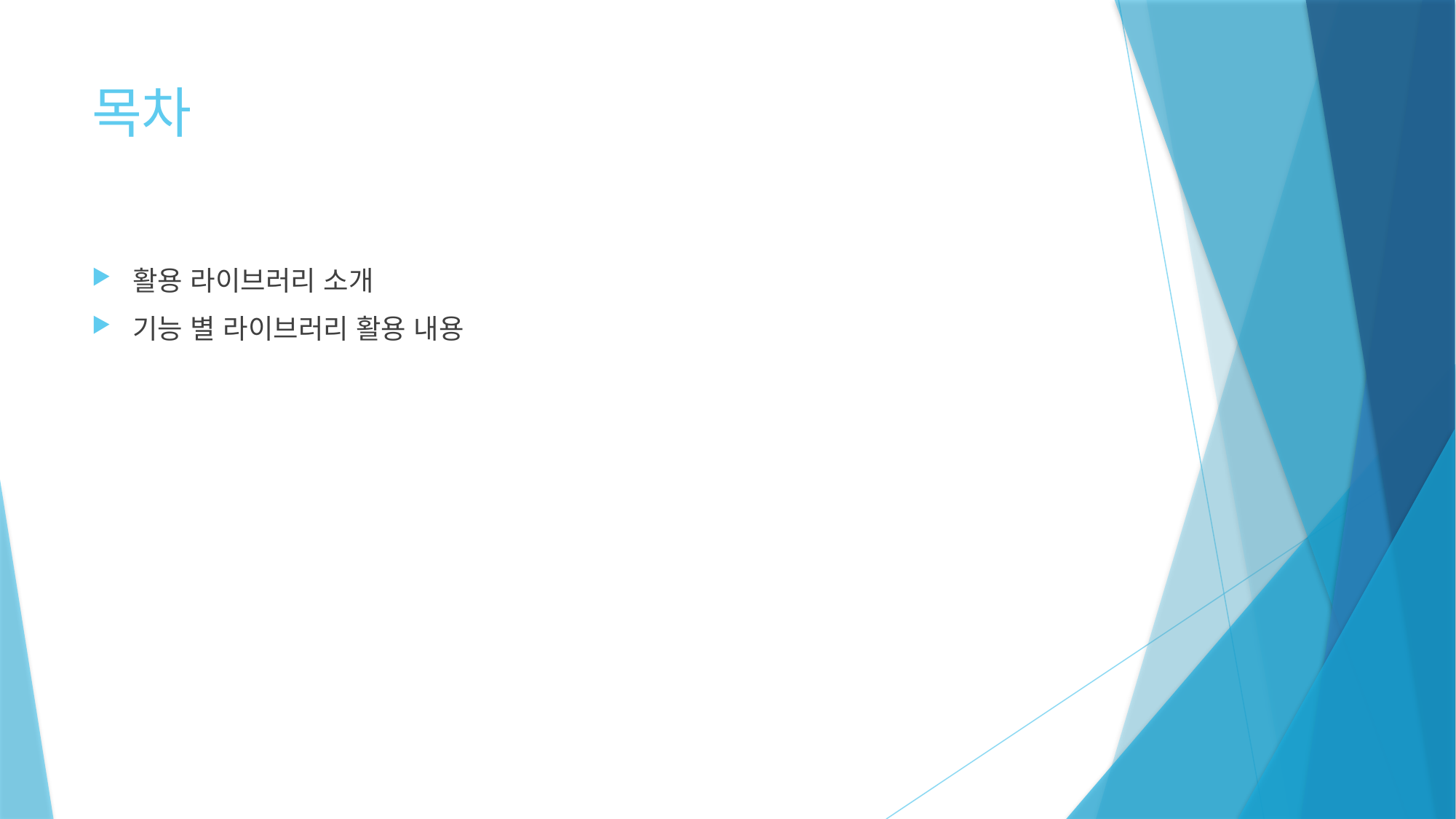

# 목차
활용 라이브러리 소개
기능 별 라이브러리 활용 내용